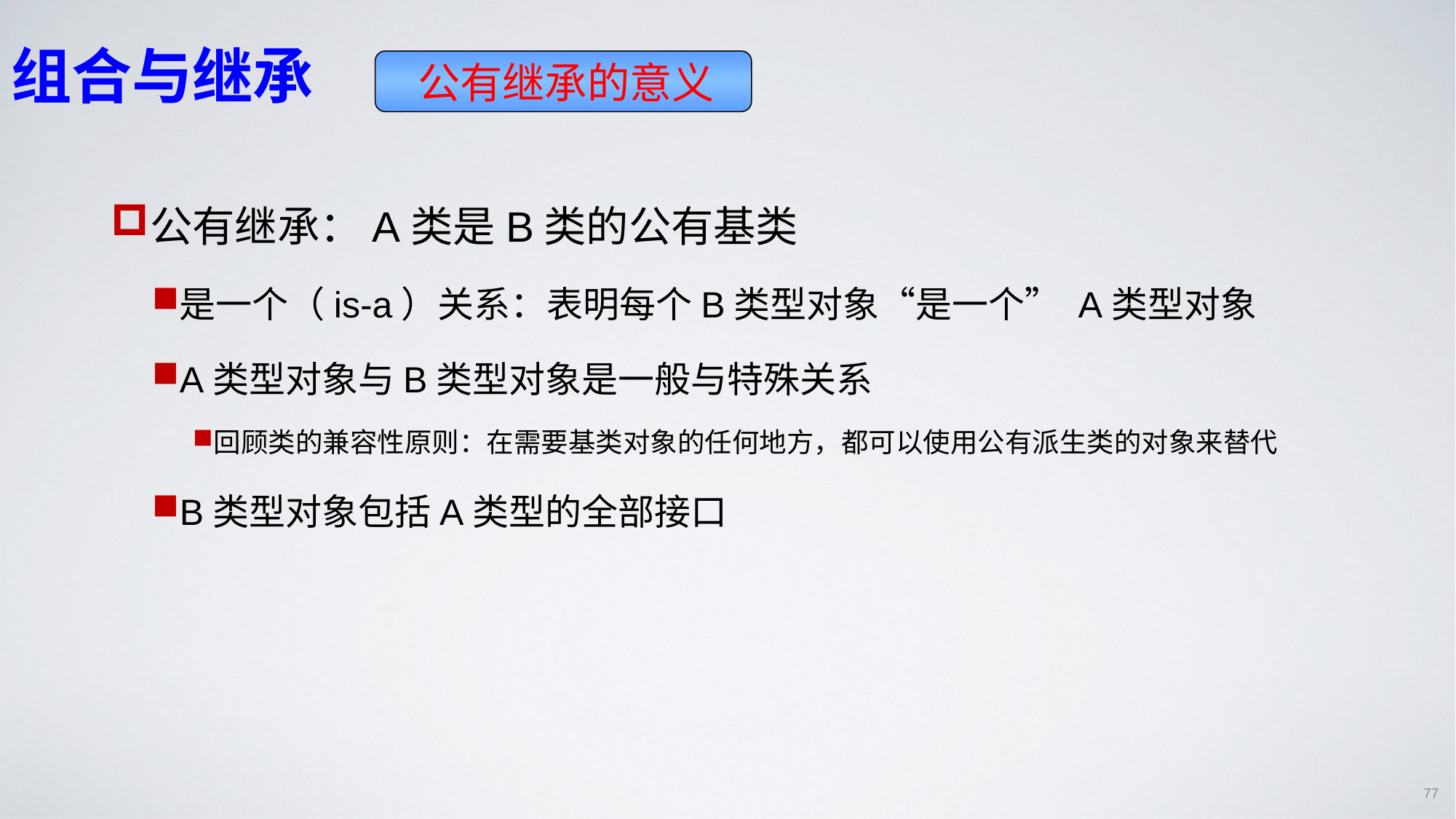

# 组合与继承

公有继承的意义
公有继承：A类是B类的公有基类
是一个（is-a）关系：表明每个B类型对象“是一个” A类型对象
A类型对象与B类型对象是一般与特殊关系
回顾类的兼容性原则：在需要基类对象的任何地方，都可以使用公有派生类的对象来替代
B类型对象包括A类型的全部接口
77